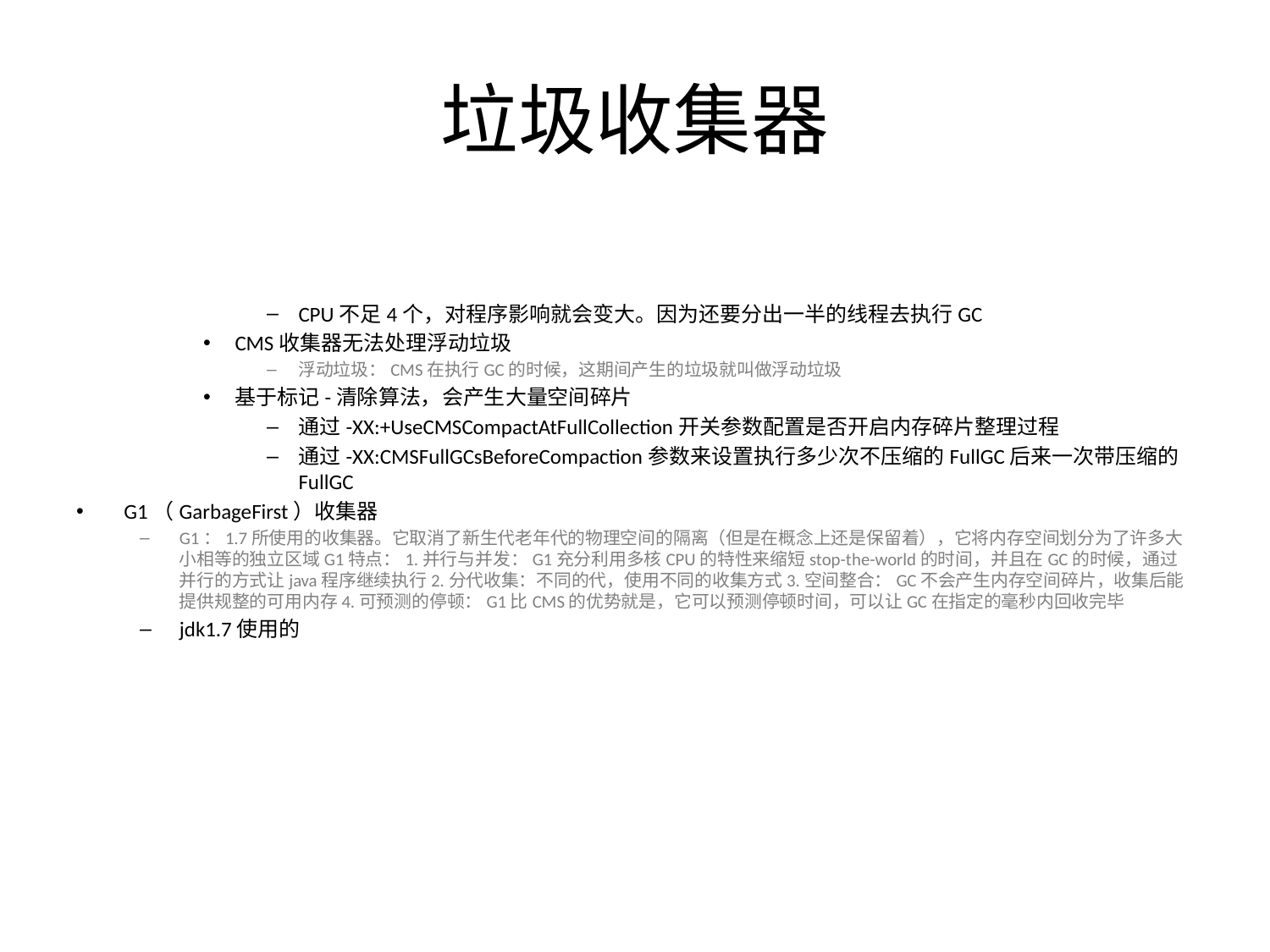

# 垃圾收集器

CPU不足4个，对程序影响就会变大。因为还要分出一半的线程去执行GC
CMS收集器无法处理浮动垃圾
浮动垃圾：CMS在执行GC的时候，这期间产生的垃圾就叫做浮动垃圾
基于标记-清除算法，会产生大量空间碎片
通过-XX:+UseCMSCompactAtFullCollection开关参数配置是否开启内存碎片整理过程
通过-XX:CMSFullGCsBeforeCompaction参数来设置执行多少次不压缩的FullGC后来一次带压缩的FullGC
G1（GarbageFirst）收集器
G1：1.7所使用的收集器。它取消了新生代老年代的物理空间的隔离（但是在概念上还是保留着），它将内存空间划分为了许多大小相等的独立区域G1特点：1.并行与并发：G1充分利用多核CPU的特性来缩短stop-the-world的时间，并且在GC的时候，通过并行的方式让java程序继续执行2.分代收集：不同的代，使用不同的收集方式3.空间整合：GC不会产生内存空间碎片，收集后能提供规整的可用内存4.可预测的停顿：G1比CMS的优势就是，它可以预测停顿时间，可以让GC在指定的毫秒内回收完毕
jdk1.7使用的